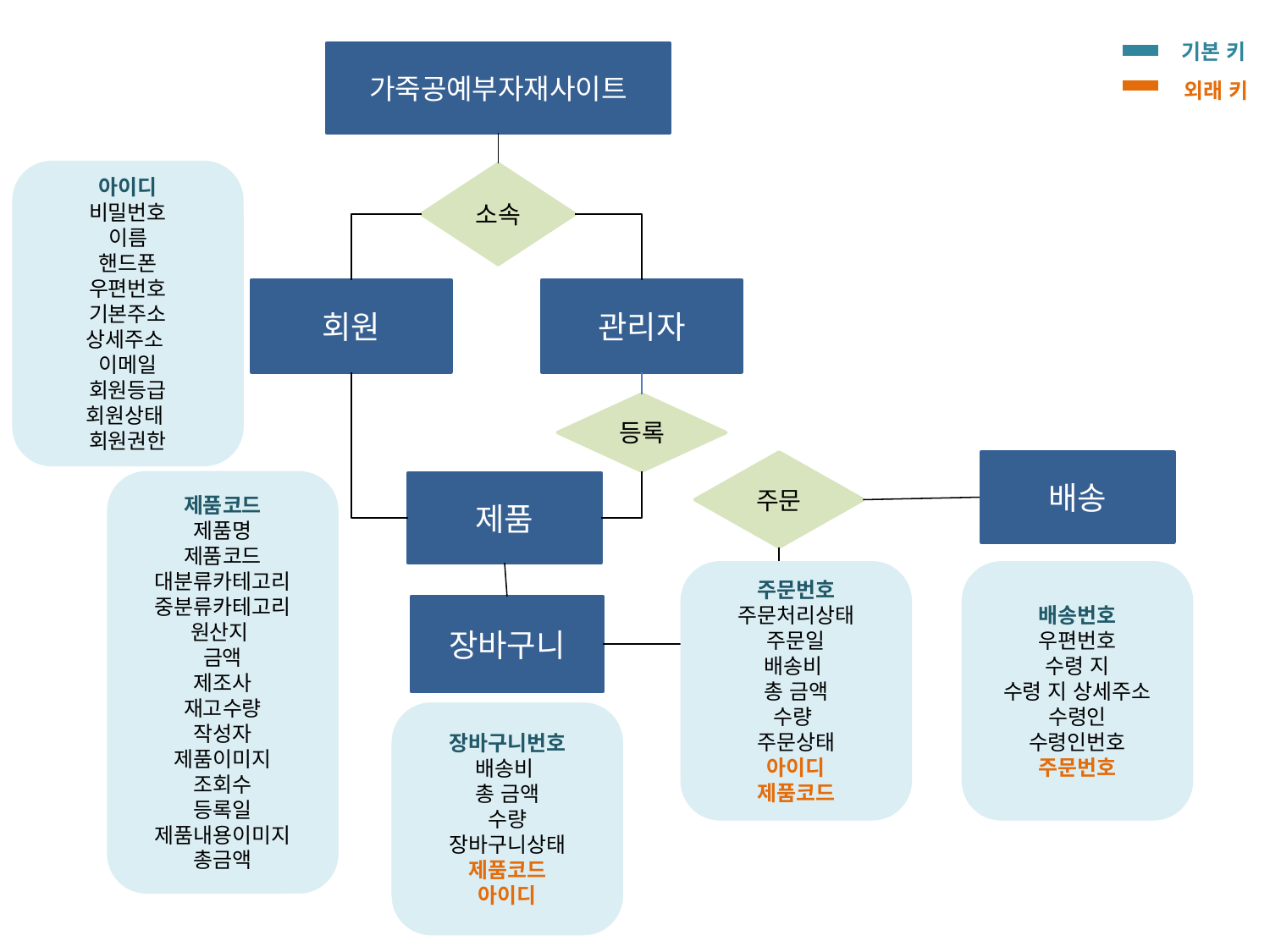

기본 키
가죽공예부자재사이트
외래 키
아이디
비밀번호
이름
핸드폰
우편번호
기본주소
상세주소
이메일
회원등급
회원상태
회원권한
소속
회원
관리자
등록
배송
주문
제품코드
제품명
제품코드
대분류카테고리
중분류카테고리
원산지
금액
제조사
재고수량
작성자
제품이미지
조회수
등록일
제품내용이미지
총금액
제품
주문번호
주문처리상태
주문일
배송비
총 금액
수량
주문상태
아이디
제품코드
배송번호
우편번호
수령 지
수령 지 상세주소
수령인
수령인번호
주문번호
장바구니
장바구니번호
배송비
총 금액
수량
장바구니상태
제품코드
아이디